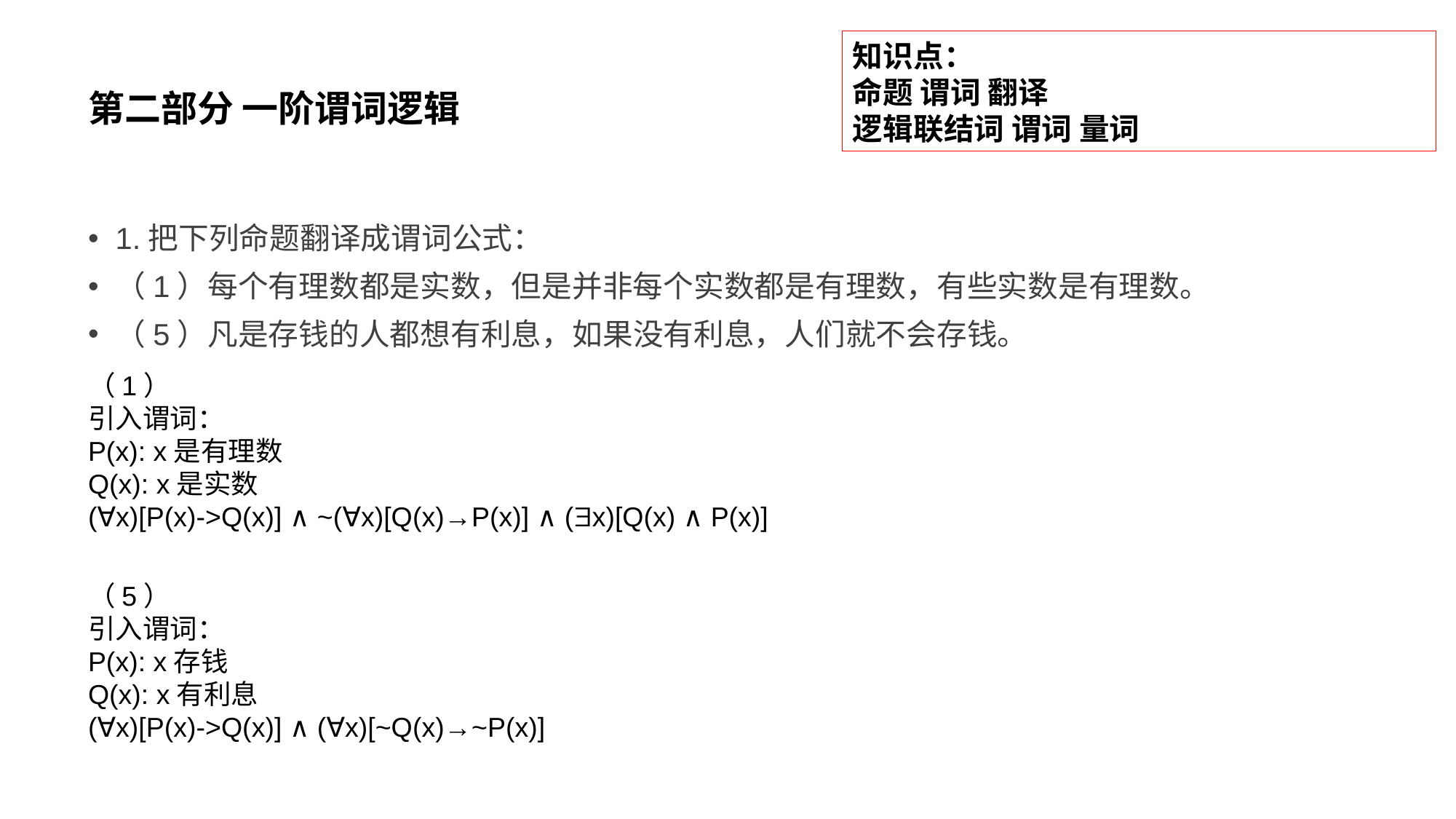

# 第二部分 一阶谓词逻辑
知识点：
命题 谓词 翻译
逻辑联结词 谓词 量词
1.把下列命题翻译成谓词公式：
（1）每个有理数都是实数，但是并非每个实数都是有理数，有些实数是有理数。
（5）凡是存钱的人都想有利息，如果没有利息，人们就不会存钱。
（1）
引入谓词：
P(x): x是有理数
Q(x): x是实数
(∀x)[P(x)->Q(x)] ∧ ~(∀x)[Q(x)→P(x)] ∧ (∃x)[Q(x) ∧ P(x)]
（5）
引入谓词：
P(x): x存钱
Q(x): x有利息
(∀x)[P(x)->Q(x)] ∧ (∀x)[~Q(x)→~P(x)]